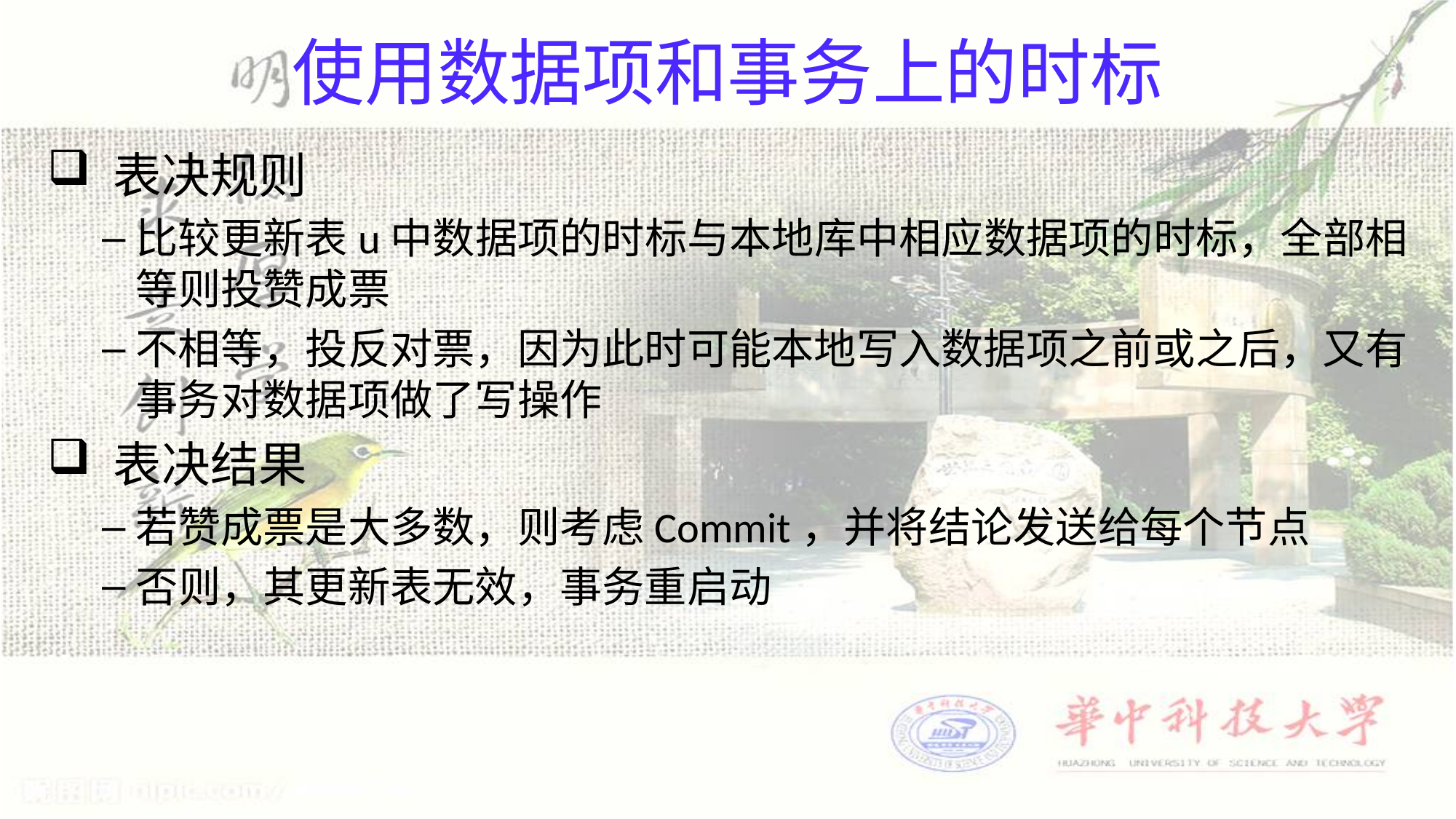

# 使用数据项和事务上的时标
 表决规则
比较更新表u中数据项的时标与本地库中相应数据项的时标，全部相等则投赞成票
不相等，投反对票，因为此时可能本地写入数据项之前或之后，又有事务对数据项做了写操作
 表决结果
若赞成票是大多数，则考虑Commit，并将结论发送给每个节点
否则，其更新表无效，事务重启动